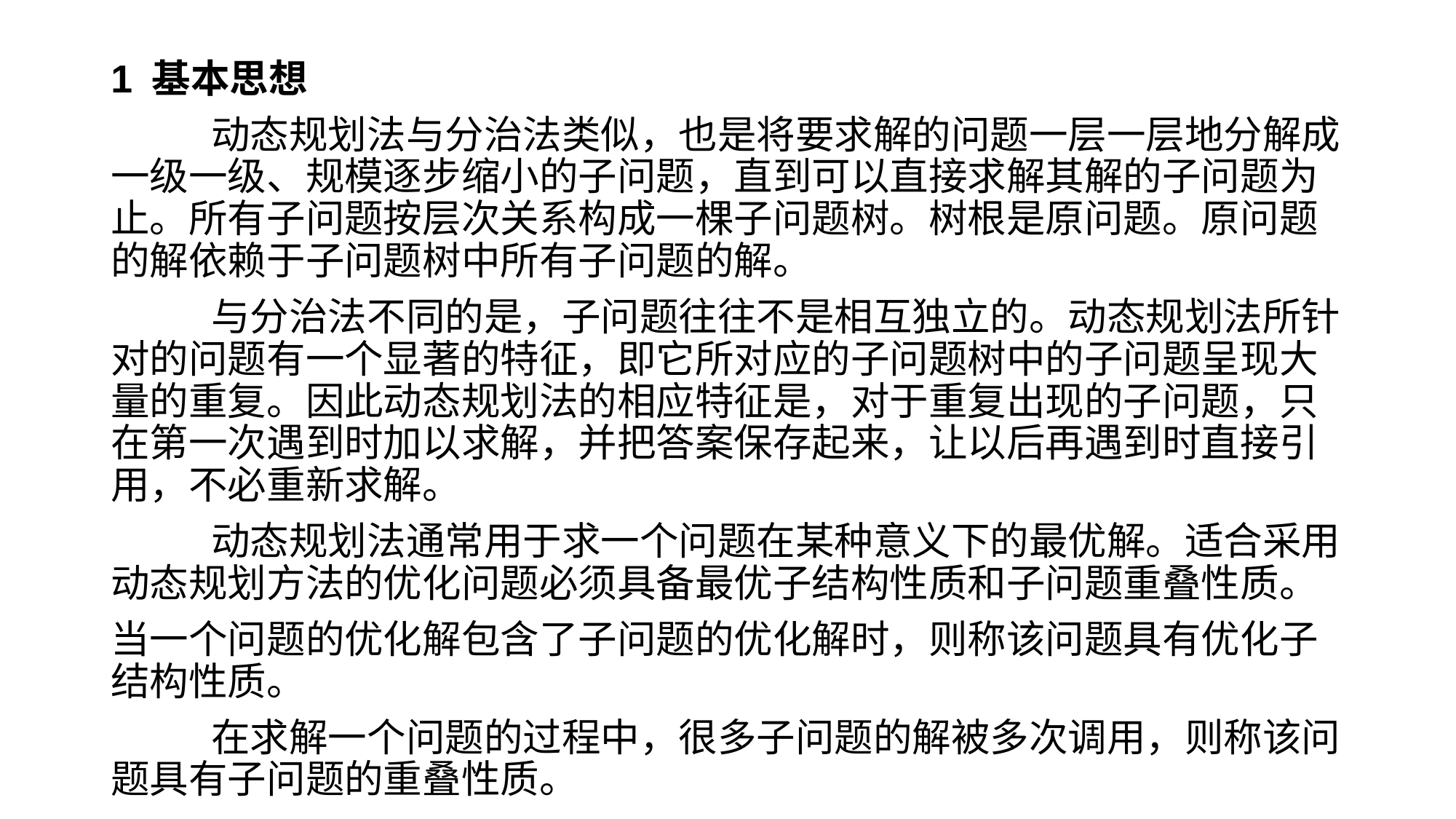

1 基本思想
	动态规划法与分治法类似，也是将要求解的问题一层一层地分解成一级一级、规模逐步缩小的子问题，直到可以直接求解其解的子问题为止。所有子问题按层次关系构成一棵子问题树。树根是原问题。原问题的解依赖于子问题树中所有子问题的解。
	与分治法不同的是，子问题往往不是相互独立的。动态规划法所针对的问题有一个显著的特征，即它所对应的子问题树中的子问题呈现大量的重复。因此动态规划法的相应特征是，对于重复出现的子问题，只在第一次遇到时加以求解，并把答案保存起来，让以后再遇到时直接引用，不必重新求解。
	动态规划法通常用于求一个问题在某种意义下的最优解。适合采用动态规划方法的优化问题必须具备最优子结构性质和子问题重叠性质。
当一个问题的优化解包含了子问题的优化解时，则称该问题具有优化子结构性质。
	在求解一个问题的过程中，很多子问题的解被多次调用，则称该问题具有子问题的重叠性质。